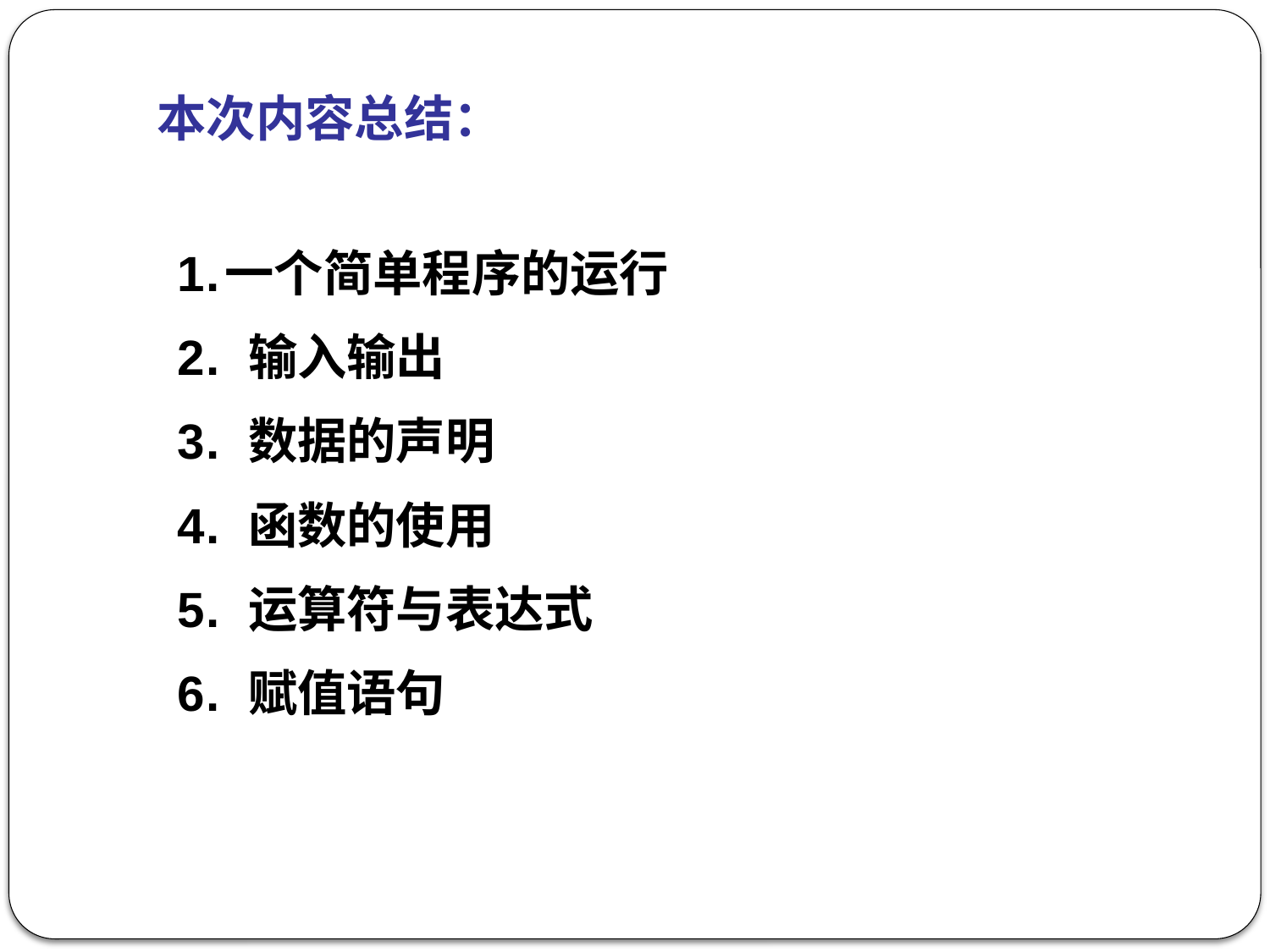

本次内容总结：
一个简单程序的运行
 输入输出
 数据的声明
 函数的使用
 运算符与表达式
 赋值语句